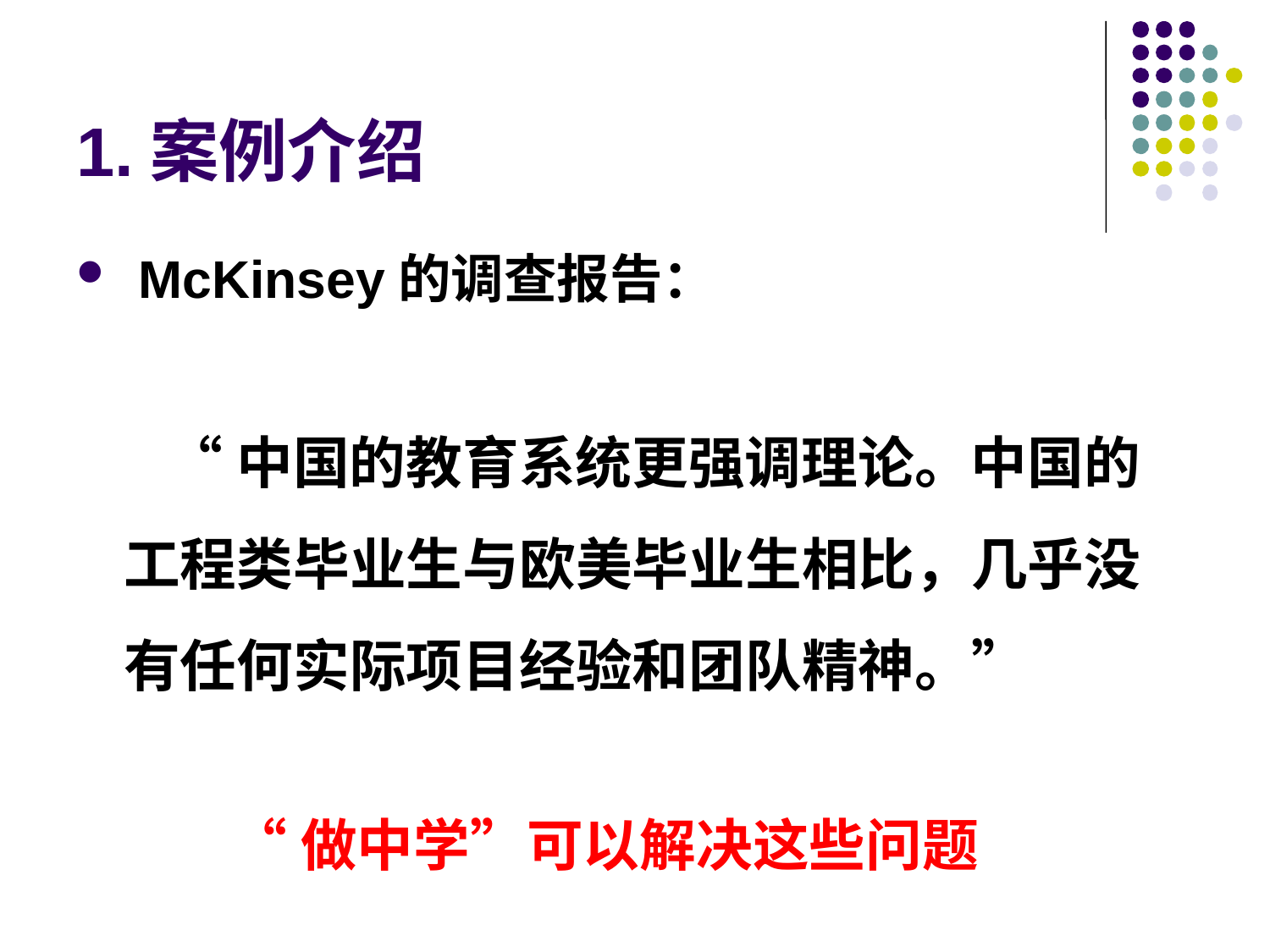

# 1.案例介绍
 McKinsey的调查报告：

       “中国的教育系统更强调理论。中国的工程类毕业生与欧美毕业生相比，几乎没有任何实际项目经验和团队精神。”

“做中学”可以解决这些问题